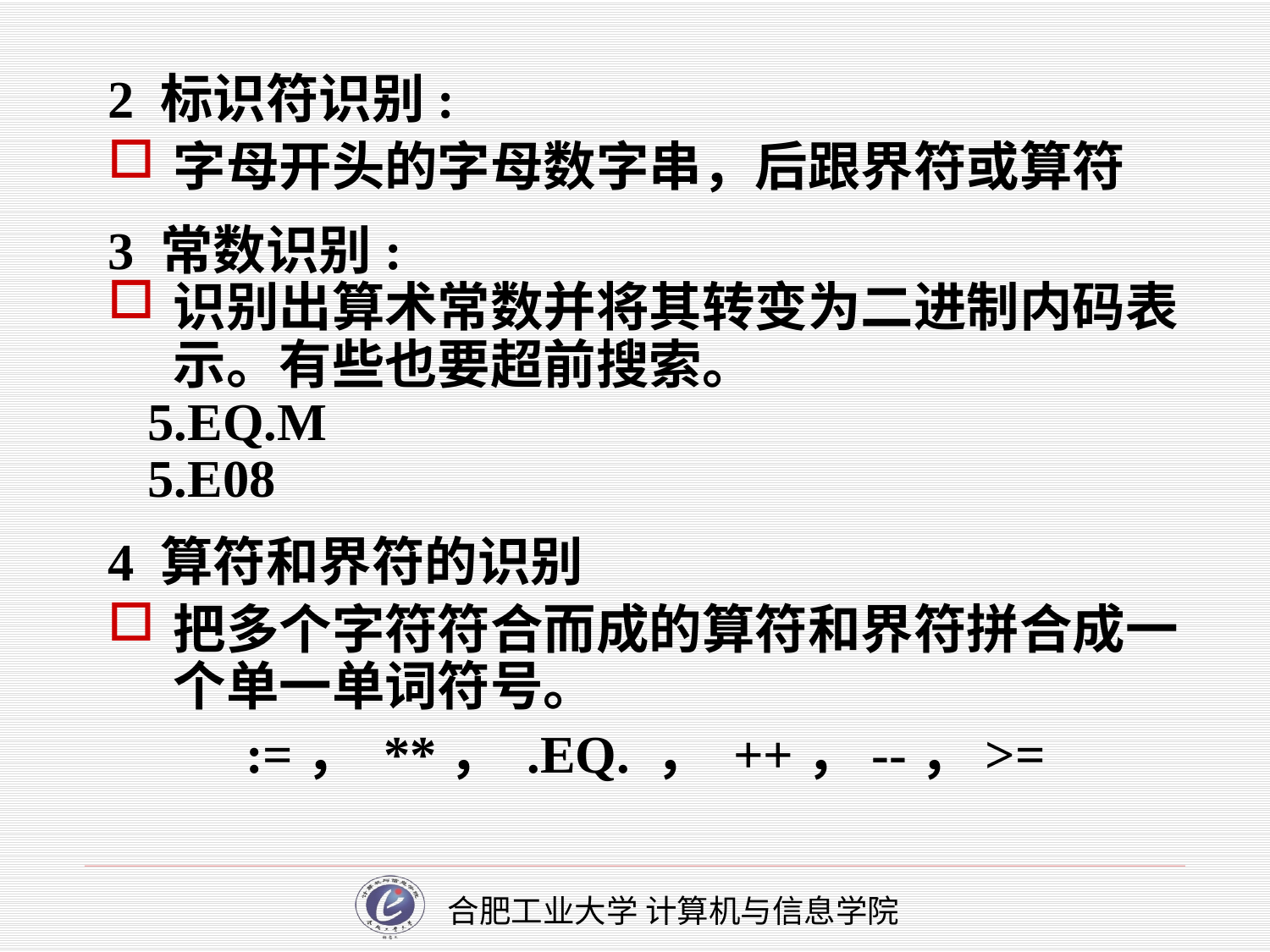

2 标识符识别:
字母开头的字母数字串，后跟界符或算符
3 常数识别:
识别出算术常数并将其转变为二进制内码表示。有些也要超前搜索。
   5.EQ.M
   5.E08
4 算符和界符的识别
把多个字符符合而成的算符和界符拼合成一个单一单词符号。
:=， **， .EQ. ， ++，--，>=
13